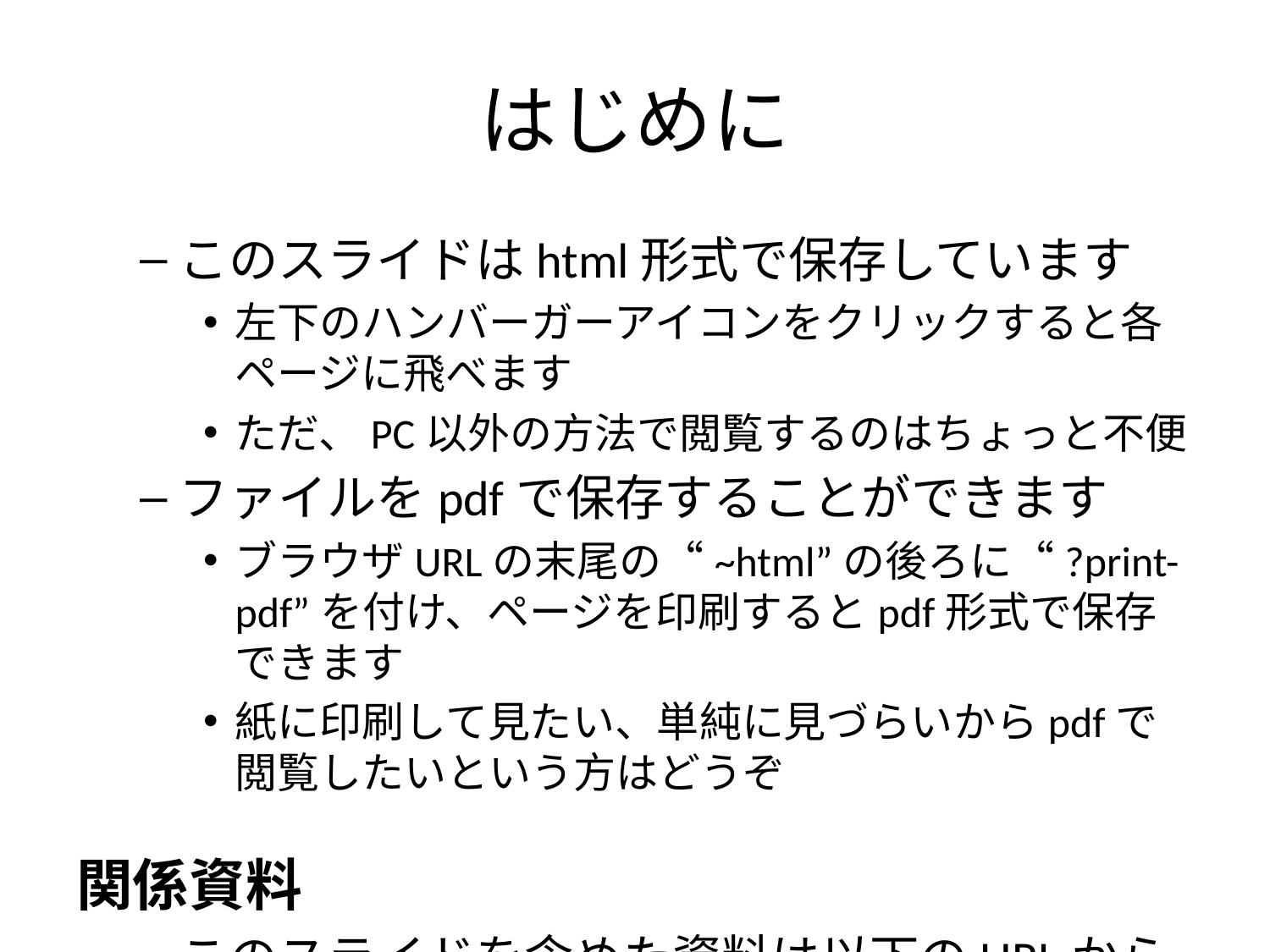

# はじめに
このスライドはhtml形式で保存しています
左下のハンバーガーアイコンをクリックすると各ページに飛べます
ただ、PC以外の方法で閲覧するのはちょっと不便
ファイルをpdfで保存することができます
ブラウザURLの末尾の“~html”の後ろに“?print-pdf”を付け、ページを印刷するとpdf形式で保存できます
紙に印刷して見たい、単純に見づらいからpdfで閲覧したいという方はどうぞ
関係資料
このスライドを含めた資料は以下のURLからダウンロードできます
スクリプトのサンプル
名前を付けて保存→ファイルの種類を「すべてのファイル」に変更して、末尾が「.R」で終わる名前にする
適宜更新していく(予定)ので、たまにチェックしてみて下さい
スライドは綺麗に上がらなかったので、来週分はまたSlack (山本先生経由) でお送りします
自己紹介
丹治 伶峰 (たんじ れいお)
大阪大学大学院 博士後期課程
大阪大学経済学部卒業 (2018)
学部時代は準硬式野球部に所属してました
専門: 労働経済学・行動経済学
野球のデータを使って色々してます
野球以外もしてます
趣味: 音楽聴く、Fantasy Baseball
よろしくおねがいします